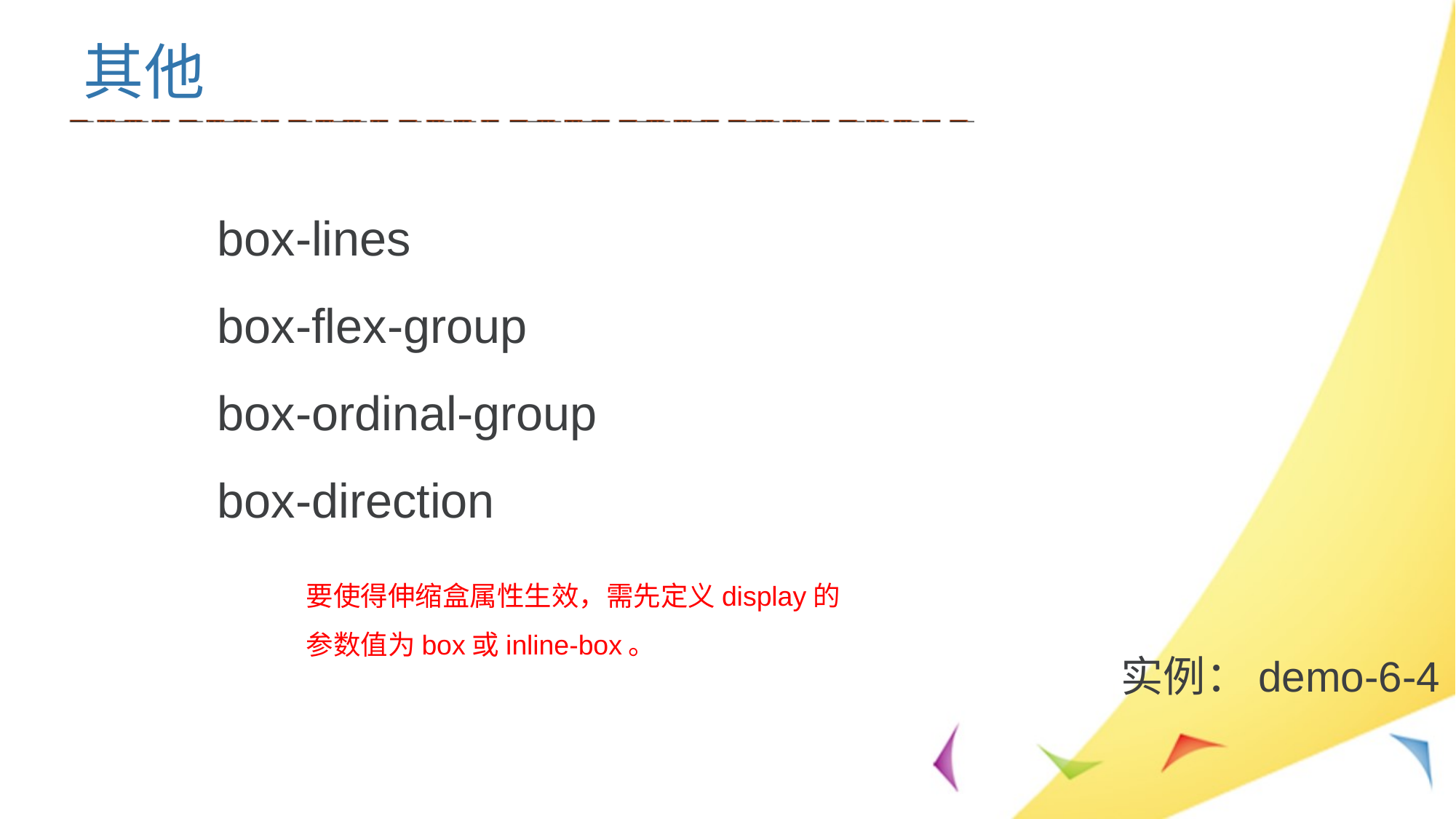

# 其他
box-lines
box-flex-group
box-ordinal-group
box-direction
要使得伸缩盒属性生效，需先定义display的
参数值为box或inline-box。
实例：demo-6-4